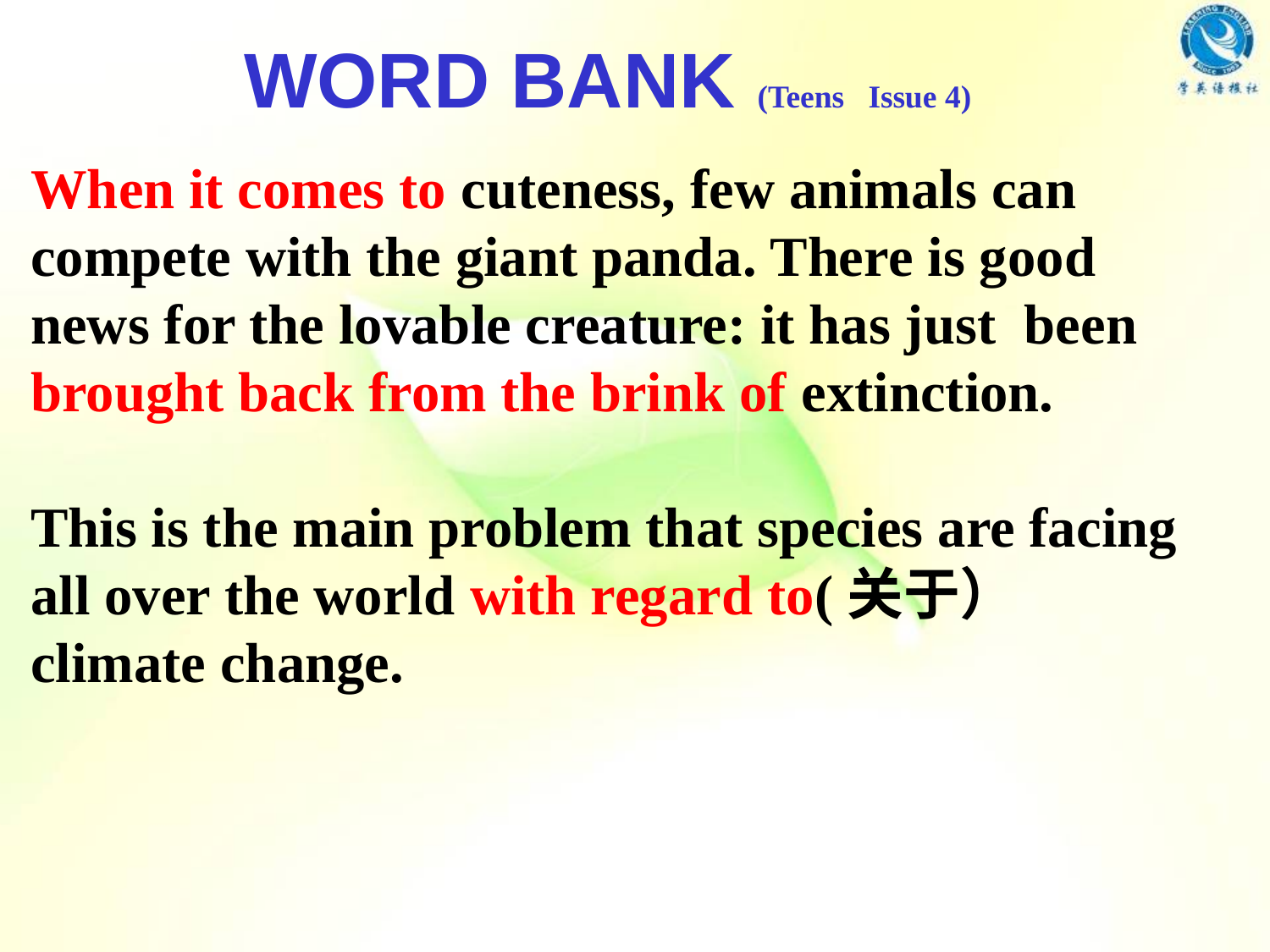

WORD BANK (Teens   Issue 4)
When it comes to cuteness, few animals can compete with the giant panda. There is good news for the lovable creature: it has just  been brought back from the brink of extinction.

This is the main problem that species are facing all over the world with regard to(关于） climate change.